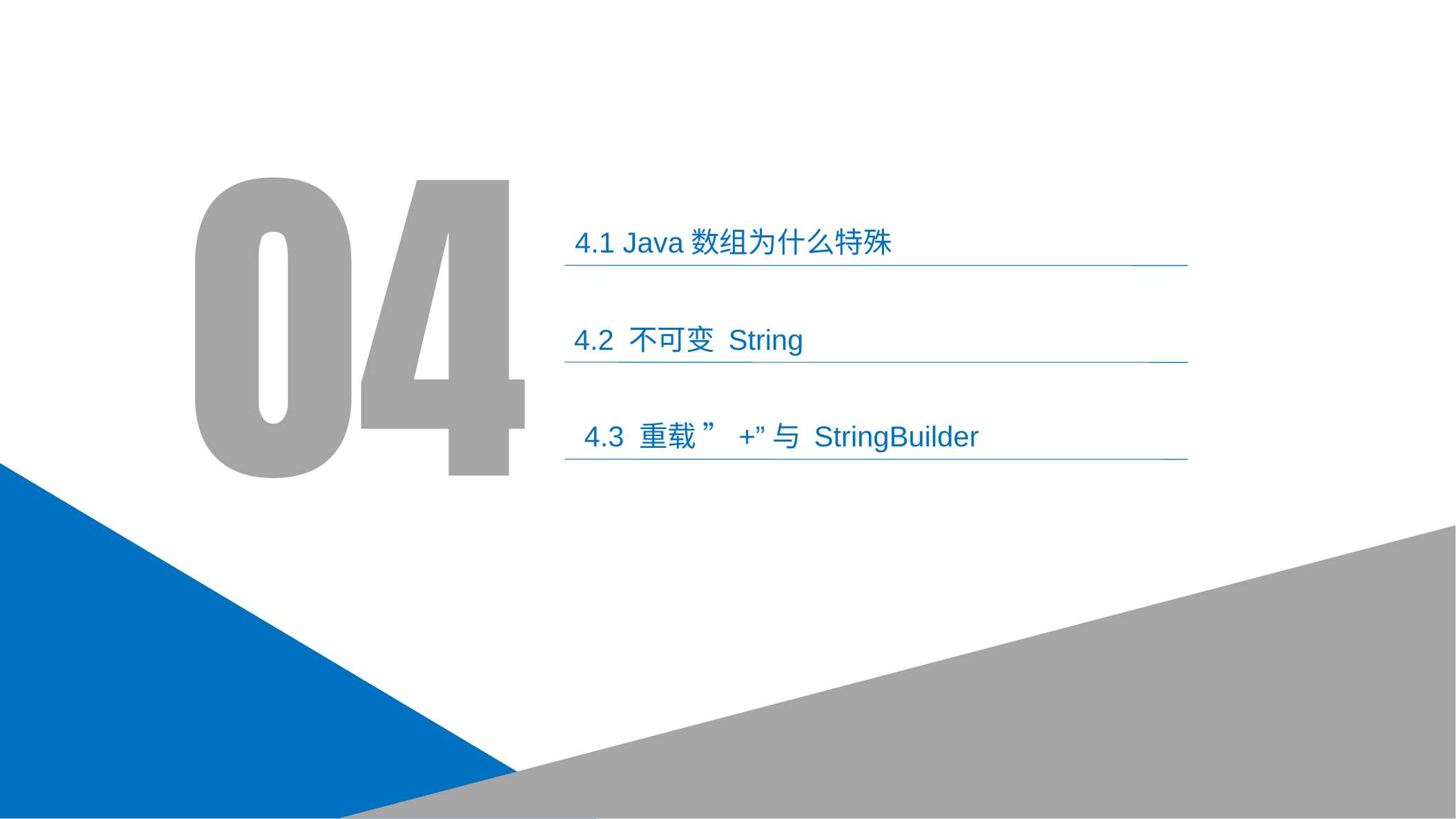

04
4.1 Java数组为什么特殊

4.2 不可变 String

4.3 重载 ”+”与 StringBuilder